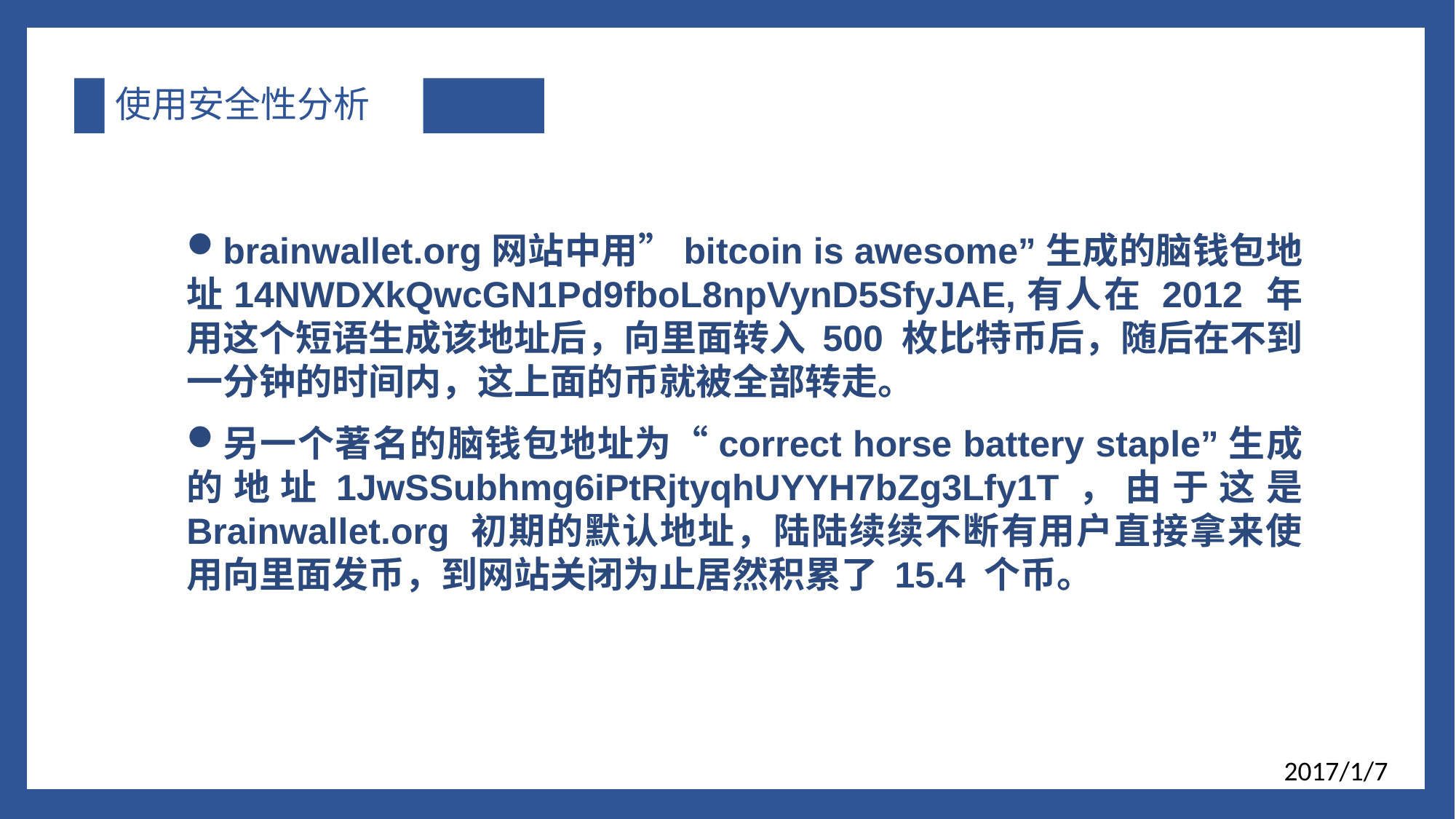

# 使用安全性分析
brainwallet.org网站中用”bitcoin is awesome”生成的脑钱包地址14NWDXkQwcGN1Pd9fboL8npVynD5SfyJAE,有人在 2012 年用这个短语生成该地址后，向里面转入 500 枚比特币后，随后在不到一分钟的时间内，这上面的币就被全部转走。
另一个著名的脑钱包地址为“correct horse battery staple”生成的地址1JwSSubhmg6iPtRjtyqhUYYH7bZg3Lfy1T，由于这是 Brainwallet.org 初期的默认地址，陆陆续续不断有用户直接拿来使用向里面发币，到网站关闭为止居然积累了 15.4 个币。

2017/1/7